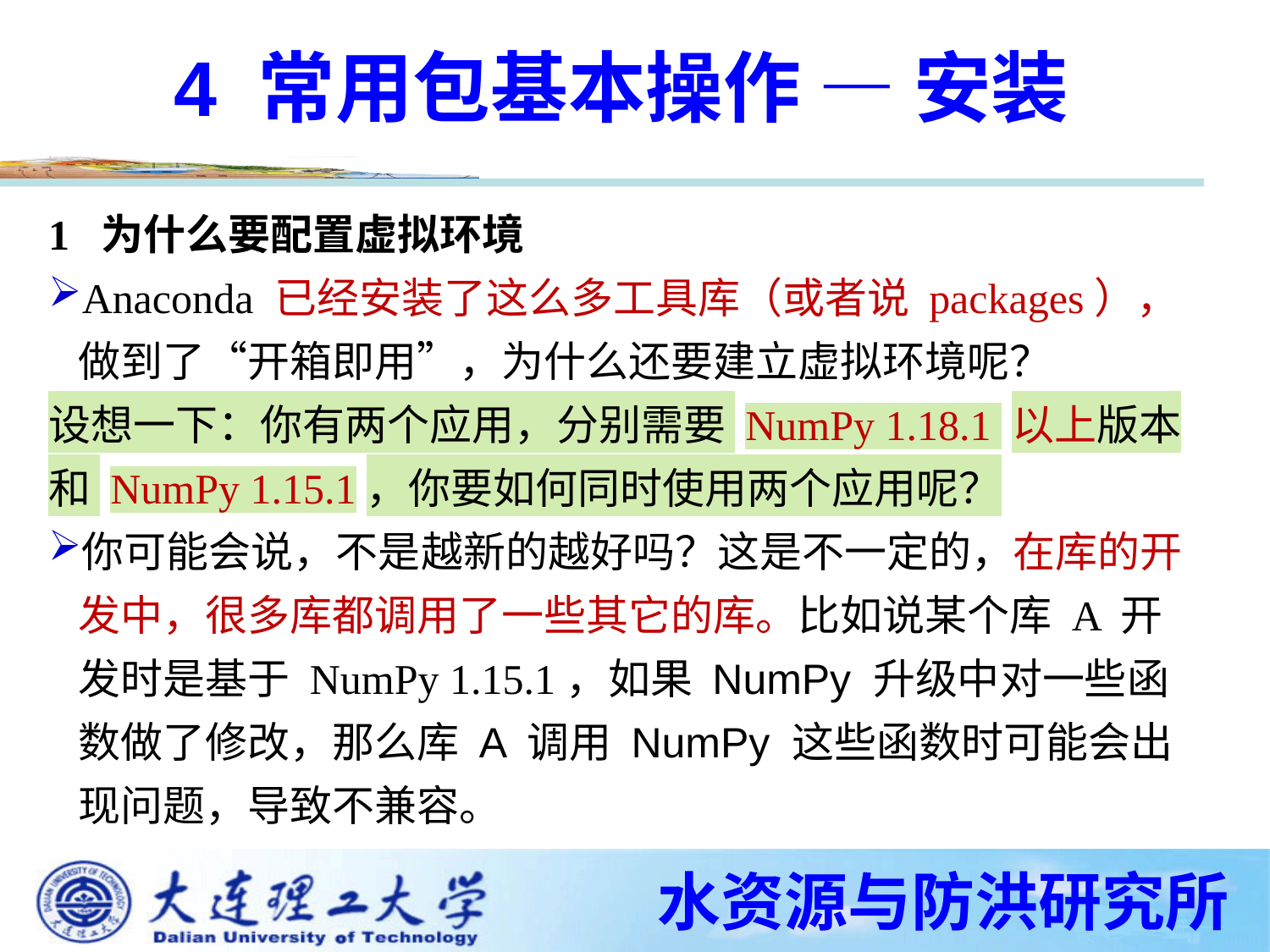

4 常用包基本操作 — 安装
1  为什么要配置虚拟环境
Anaconda 已经安装了这么多工具库（或者说 packages），做到了“开箱即用”，为什么还要建立虚拟环境呢？
设想一下：你有两个应用，分别需要 NumPy 1.18.1 以上版本和 NumPy 1.15.1，你要如何同时使用两个应用呢？
你可能会说，不是越新的越好吗？这是不一定的，在库的开发中，很多库都调用了一些其它的库。比如说某个库 A 开发时是基于 NumPy 1.15.1，如果 NumPy 升级中对一些函数做了修改，那么库 A 调用 NumPy 这些函数时可能会出现问题，导致不兼容。